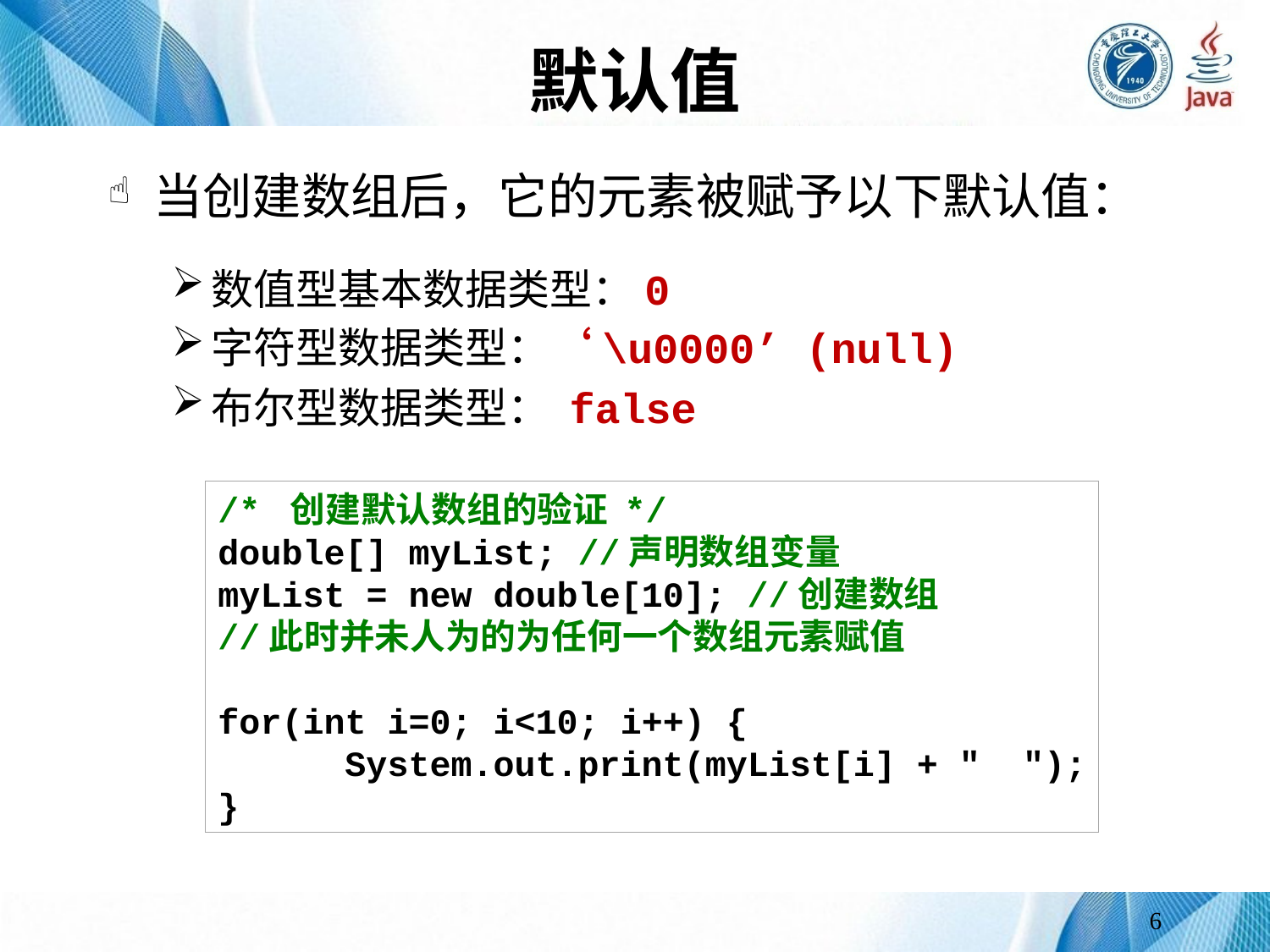

# 默认值
 当创建数组后，它的元素被赋予以下默认值：

数值型基本数据类型：0
字符型数据类型：‘\u0000’ (null)
布尔型数据类型： false
/* 创建默认数组的验证 */
double[] myList; //声明数组变量
myList = new double[10]; //创建数组
//此时并未人为的为任何一个数组元素赋值

for(int i=0; i<10; i++) {
	System.out.print(myList[i] + "  ");
}
6